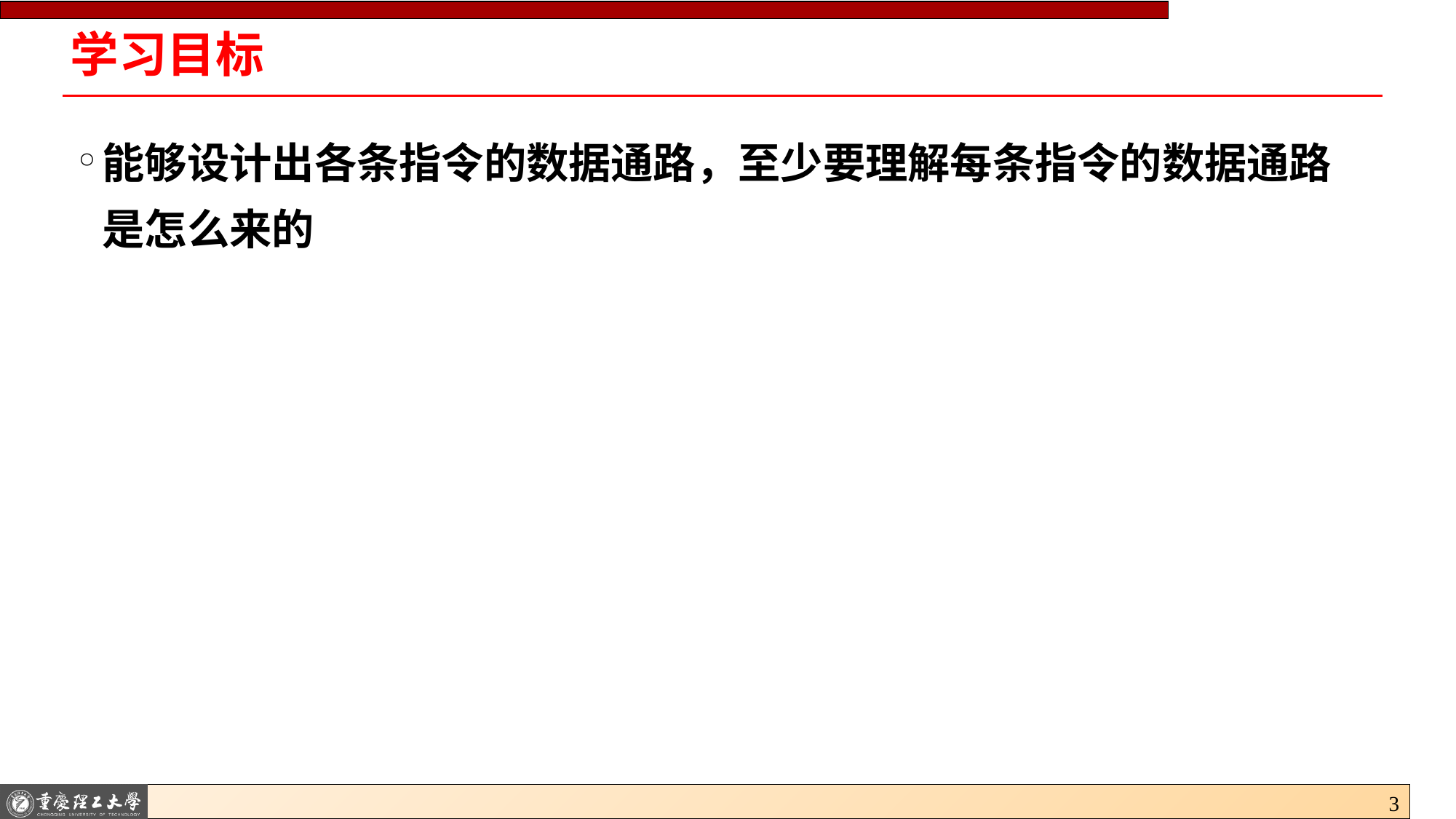

# 学习目标
能够设计出各条指令的数据通路，至少要理解每条指令的数据通路是怎么来的